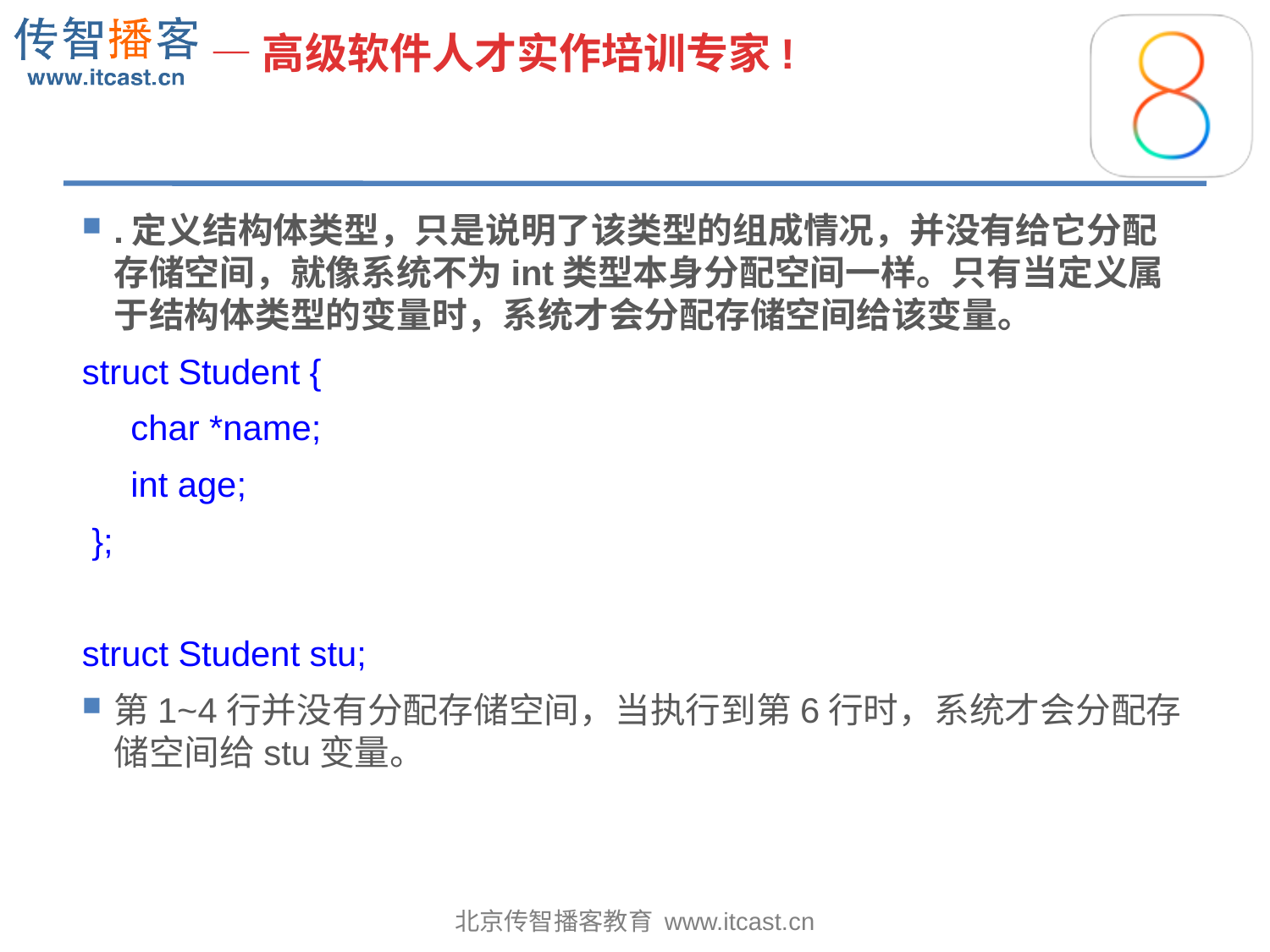

#
.定义结构体类型，只是说明了该类型的组成情况，并没有给它分配存储空间，就像系统不为int类型本身分配空间一样。只有当定义属于结构体类型的变量时，系统才会分配存储空间给该变量。
struct Student {
     char *name;
     int age;
 };

struct Student stu;
第1~4行并没有分配存储空间，当执行到第6行时，系统才会分配存储空间给stu变量。